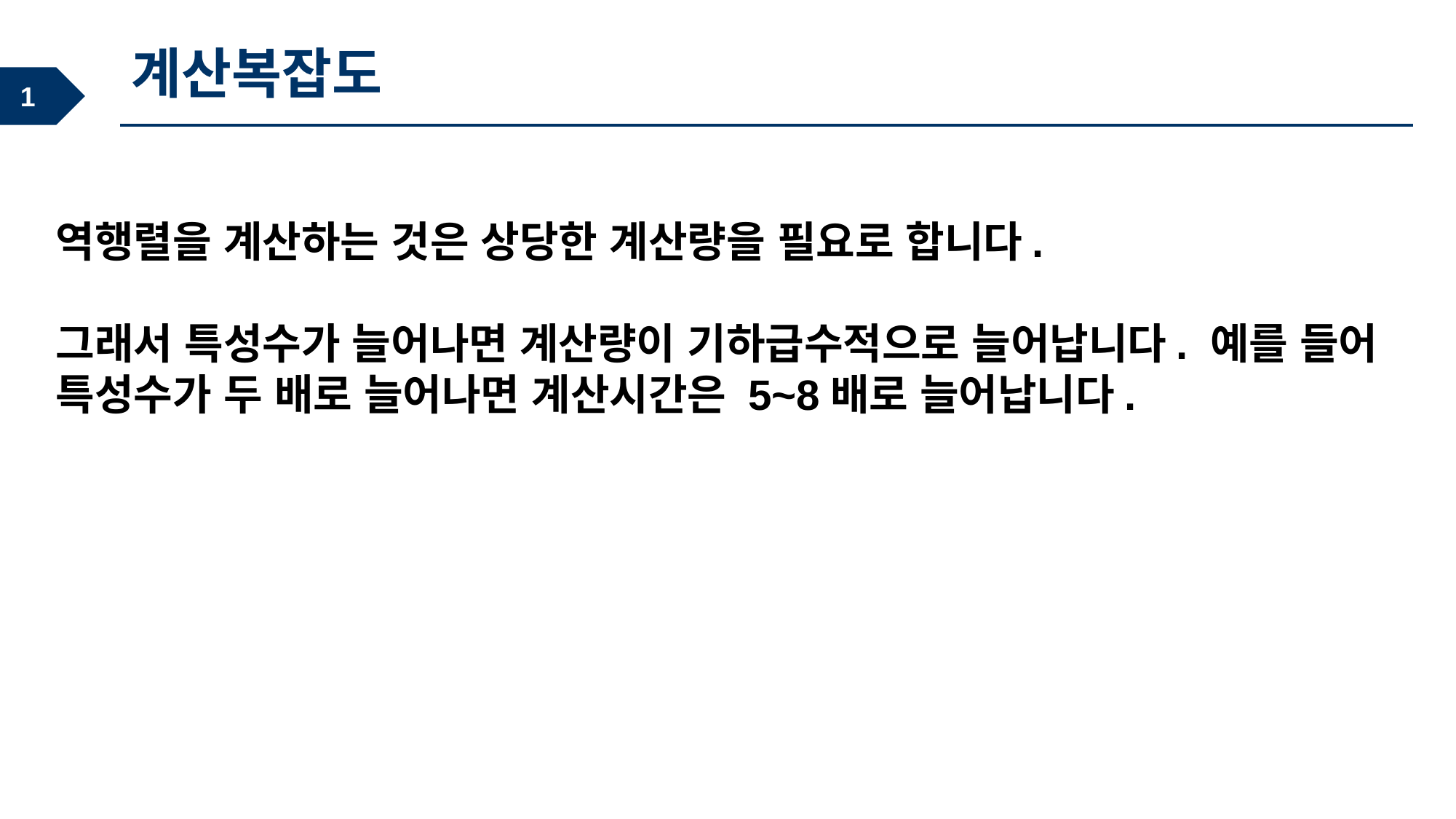

계산복잡도

역행렬을 계산하는 것은 상당한 계산량을 필요로 합니다.

그래서 특성수가 늘어나면 계산량이 기하급수적으로 늘어납니다. 예를 들어 특성수가 두 배로 늘어나면 계산시간은 5~8배로 늘어납니다.